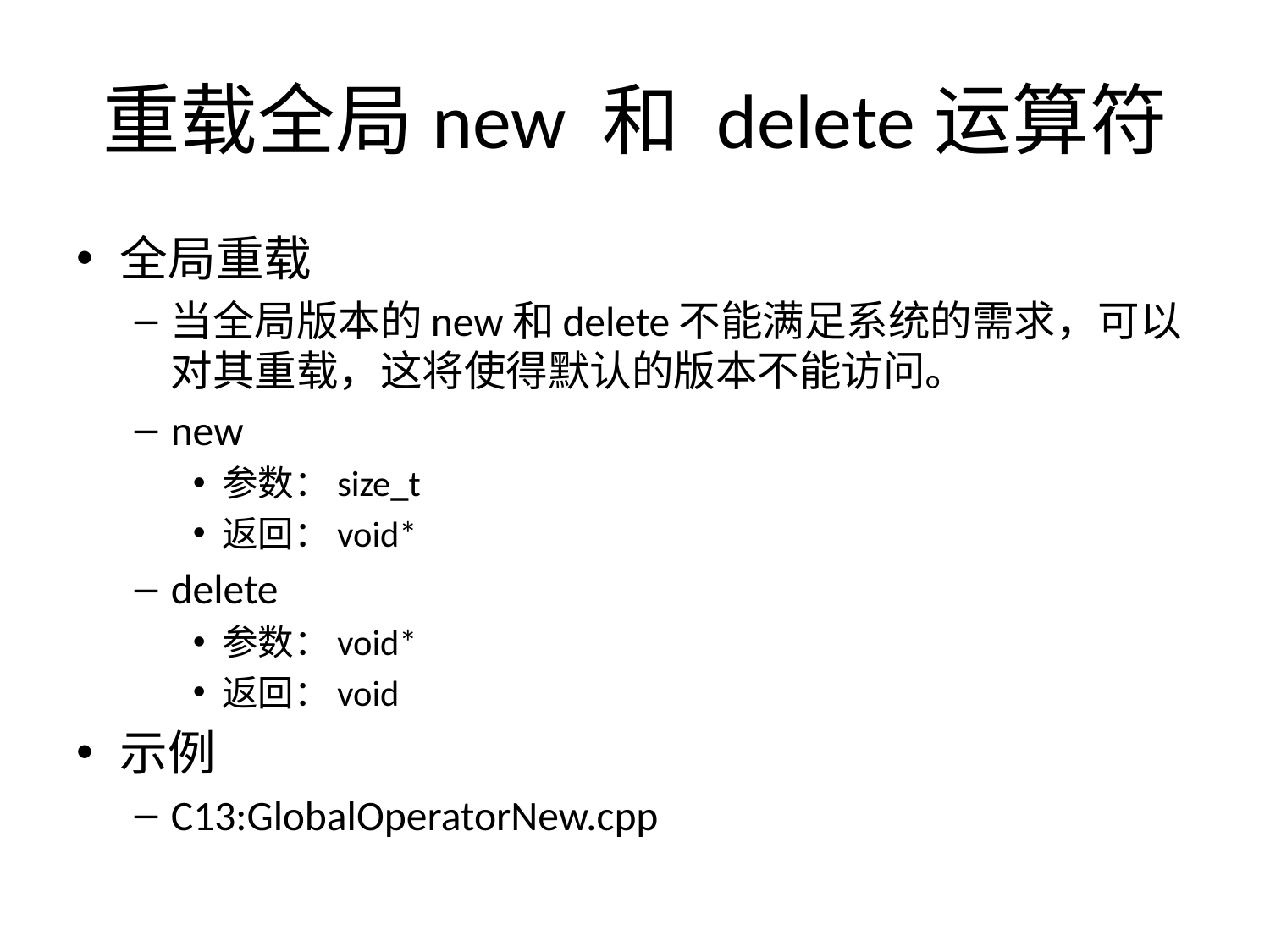

# 重载全局new 和 delete运算符
全局重载
当全局版本的new和delete不能满足系统的需求，可以对其重载，这将使得默认的版本不能访问。
new
参数：size_t
返回：void*
delete
参数：void*
返回：void
示例
C13:GlobalOperatorNew.cpp